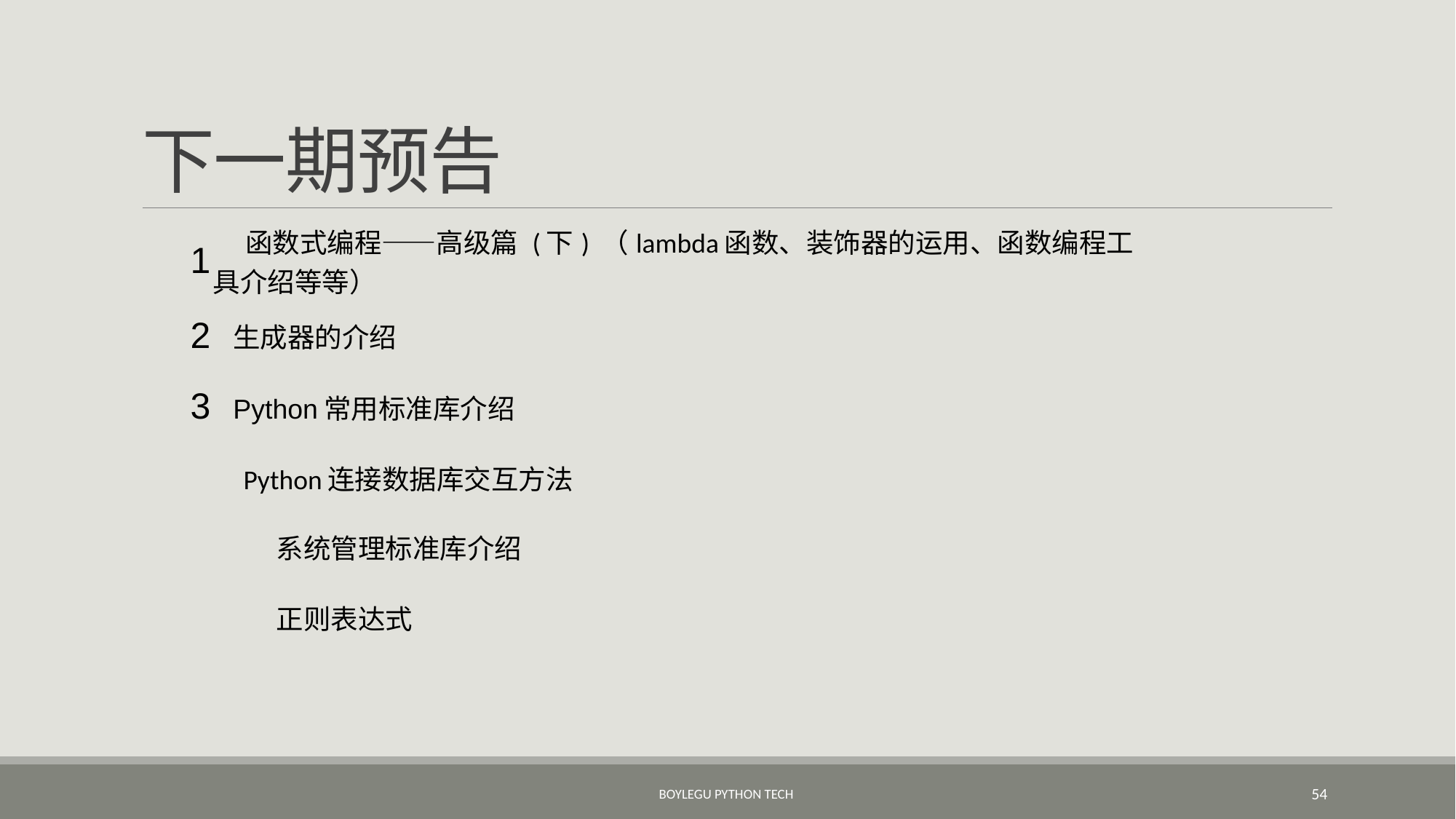

# 下一期预告
| 1 | 函数式编程——高级篇 (下) （lambda函数、装饰器的运用、函数编程工具介绍等等） |
| --- | --- |
| 2 | 生成器的介绍 |
| 3 | Python常用标准库介绍 |
|  | Python连接数据库交互方法 |
|  | 系统管理标准库介绍 |
|  | 正则表达式 |
BoyleGu Python Tech
54